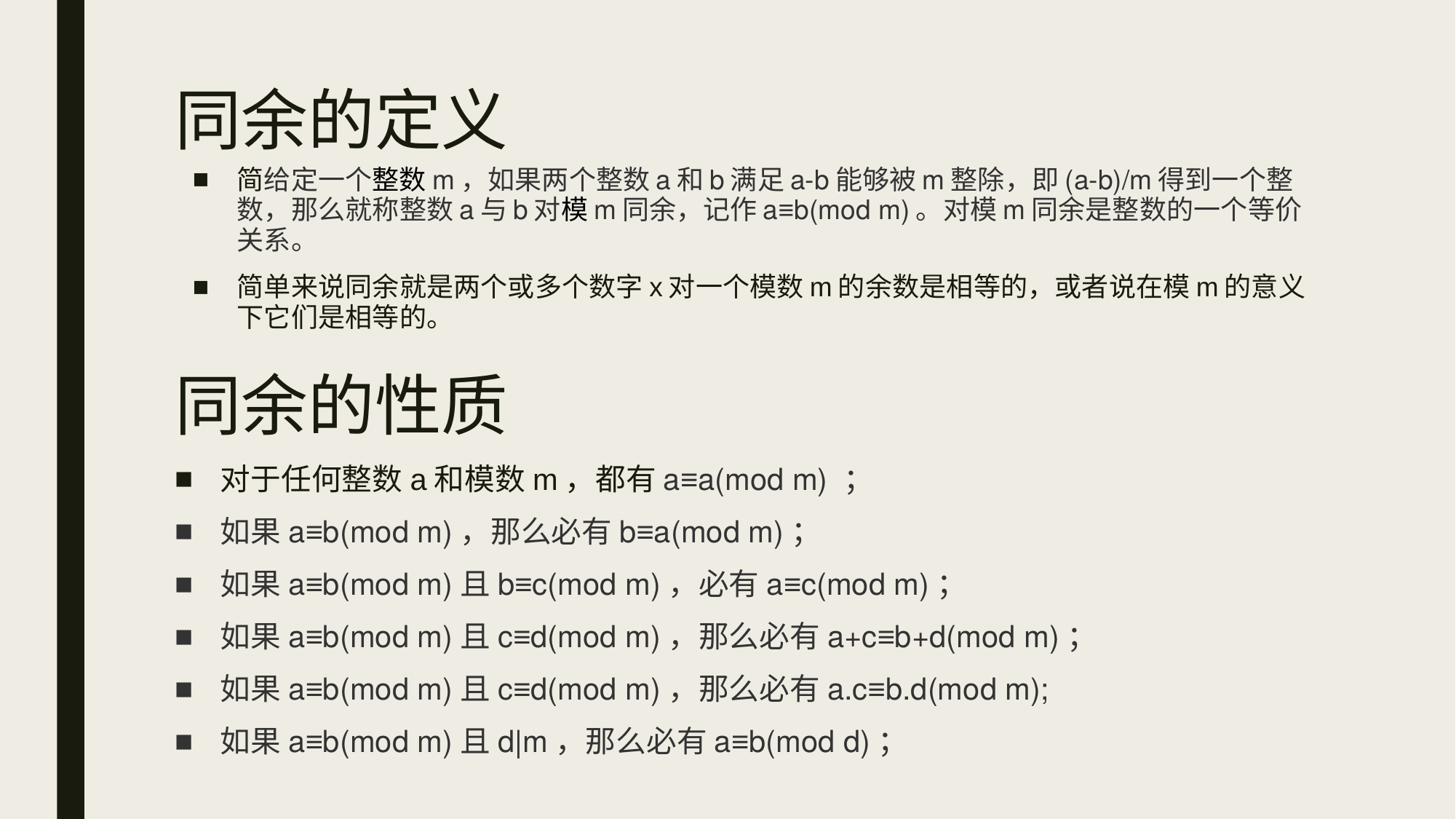

# 同余的定义
简给定一个整数m，如果两个整数a和b满足a-b能够被m整除，即(a-b)/m得到一个整数，那么就称整数a与b对模m同余，记作a≡b(mod m)。对模m同余是整数的一个等价关系。
简单来说同余就是两个或多个数字x对一个模数m的余数是相等的，或者说在模m的意义下它们是相等的。
同余的性质

对于任何整数a和模数m，都有a≡a(mod m) ；
如果a≡b(mod m)，那么必有b≡a(mod m)；
如果a≡b(mod m)且b≡c(mod m)，必有a≡c(mod m)；
如果a≡b(mod m)且c≡d(mod m)，那么必有a+c≡b+d(mod m)；
如果a≡b(mod m)且c≡d(mod m)，那么必有a.c≡b.d(mod m);
如果a≡b(mod m)且d|m，那么必有a≡b(mod d)；